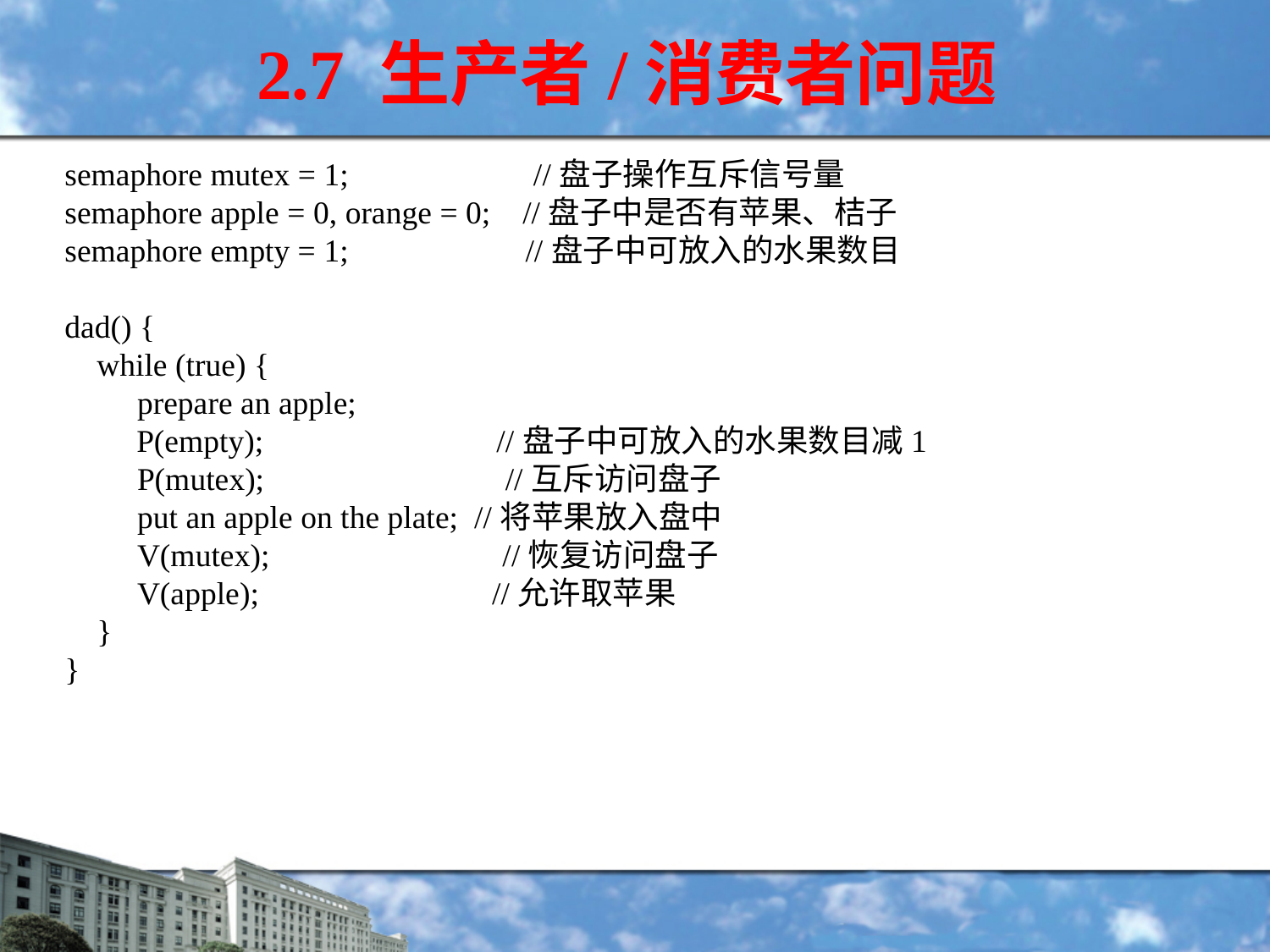

2.7 生产者/消费者问题
semaphore mutex = 1;                       //盘子操作互斥信号量
semaphore apple = 0, orange = 0;    //盘子中是否有苹果、桔子
semaphore empty = 1;                      //盘子中可放入的水果数目

dad() {
    while (true) {
         prepare an apple;
	   P(empty);                             //盘子中可放入的水果数目减1
         P(mutex);                              //互斥访问盘子
         put an apple on the plate;  //将苹果放入盘中
         V(mutex);                             //恢复访问盘子
         V(apple);                             //允许取苹果
    }
}